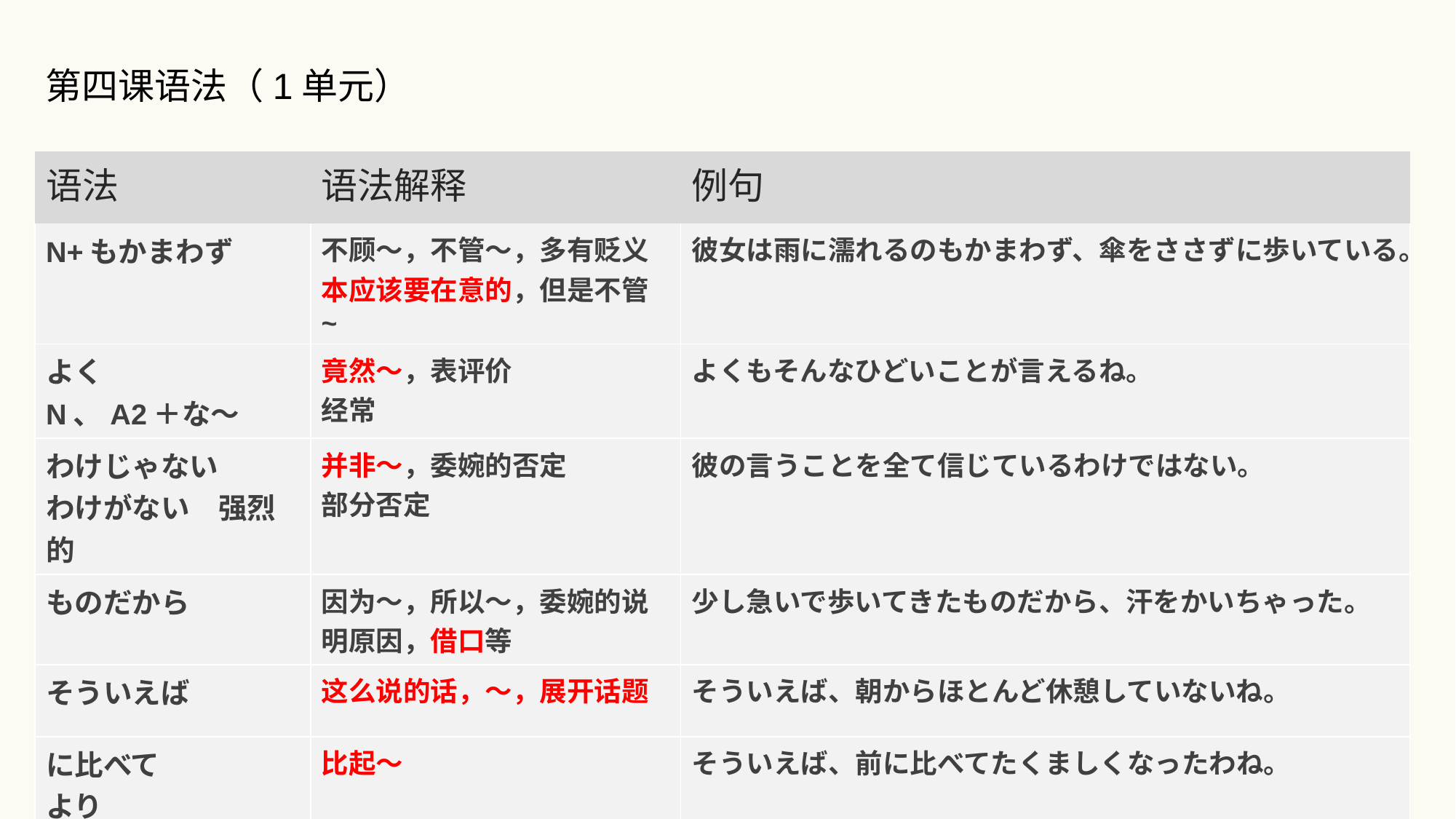

第四课语法（1单元）
| 语法 | 语法解释 | 例句 |
| --- | --- | --- |
| N+もかまわず | 不顾～，不管～，多有贬义 本应该要在意的，但是不管~ | 彼女は雨に濡れるのもかまわず、傘をささずに歩いている。 |
| よく N、A2＋な～ | 竟然～，表评价 经常 | よくもそんなひどいことが言えるね。 |
| わけじゃない わけがない　强烈的 | 并非～，委婉的否定 部分否定 | 彼の言うことを全て信じているわけではない。 |
| ものだから | 因为～，所以～，委婉的说明原因，借口等 | 少し急いで歩いてきたものだから、汗をかいちゃった。 |
| そういえば | 这么说的话，～，展开话题 | そういえば、朝からほとんど休憩していないね。 |
| に比べて より | 比起～ | そういえば、前に比べてたくましくなったわね。 |
| に対して 面对~ | 对象，谓语多为行为，态度，授受行为的动词等 | お客さんに対しては丁寧に接しなければならない。 |